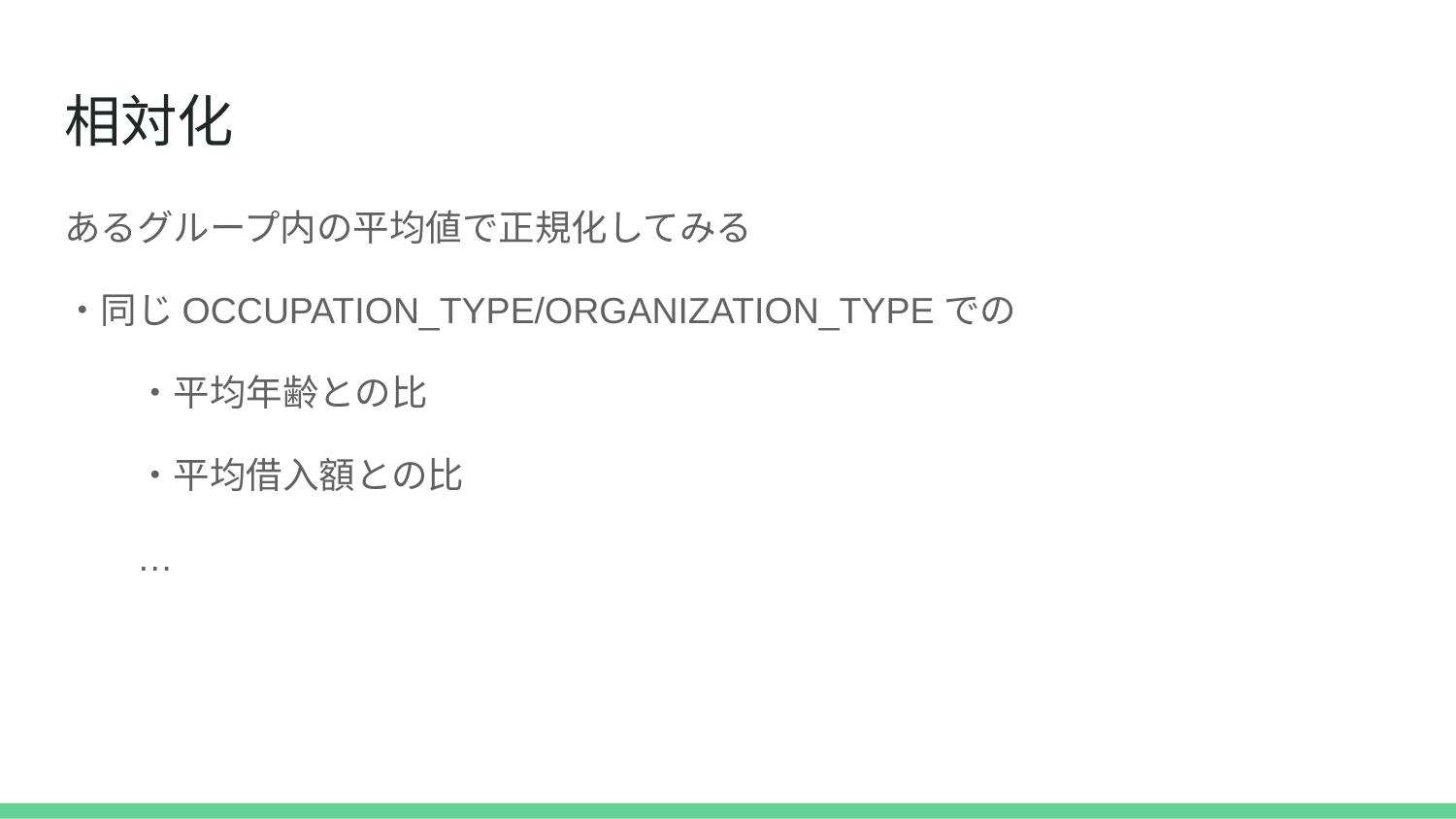

# 相対化
あるグループ内の平均値で正規化してみる
・同じOCCUPATION_TYPE/ORGANIZATION_TYPEでの
・平均年齢との比
・平均借入額との比
…